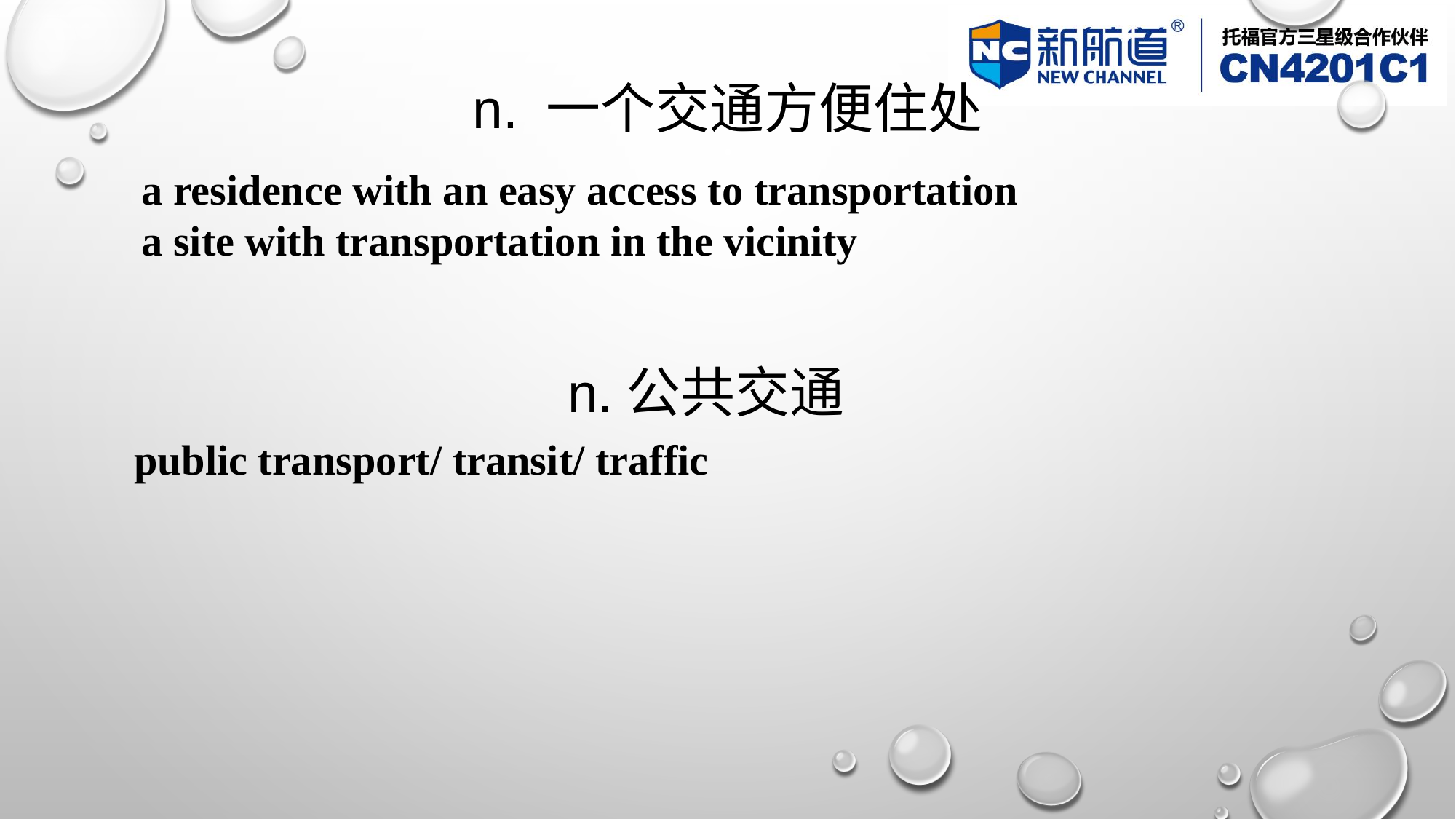

# n. 一个交通方便住处
a residence with an easy access to transportation
a site with transportation in the vicinity
n.公共交通
public transport/ transit/ traffic